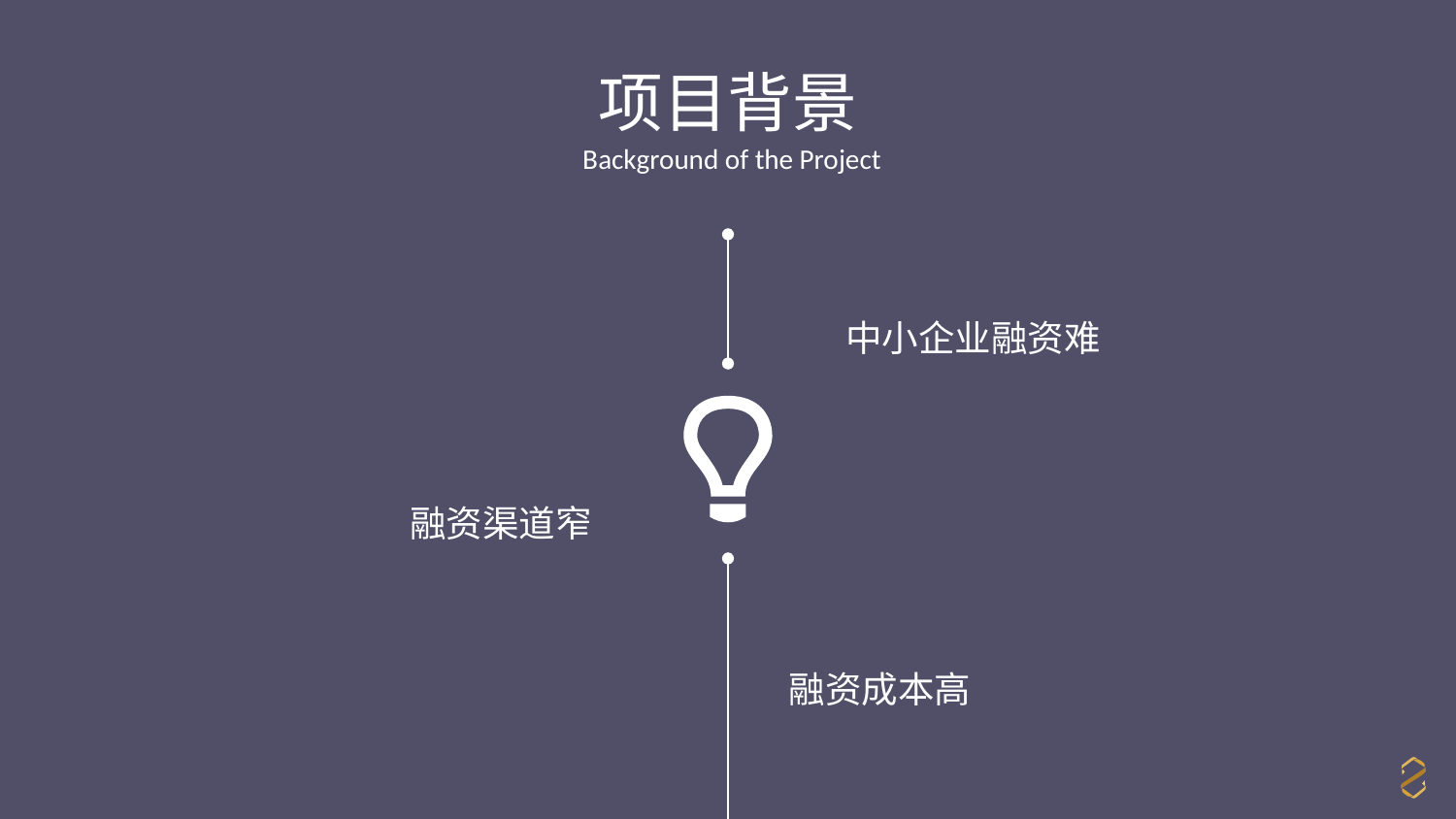

# 项目背景
Background of the Project
中小企业融资难

融资渠道窄
融资成本高